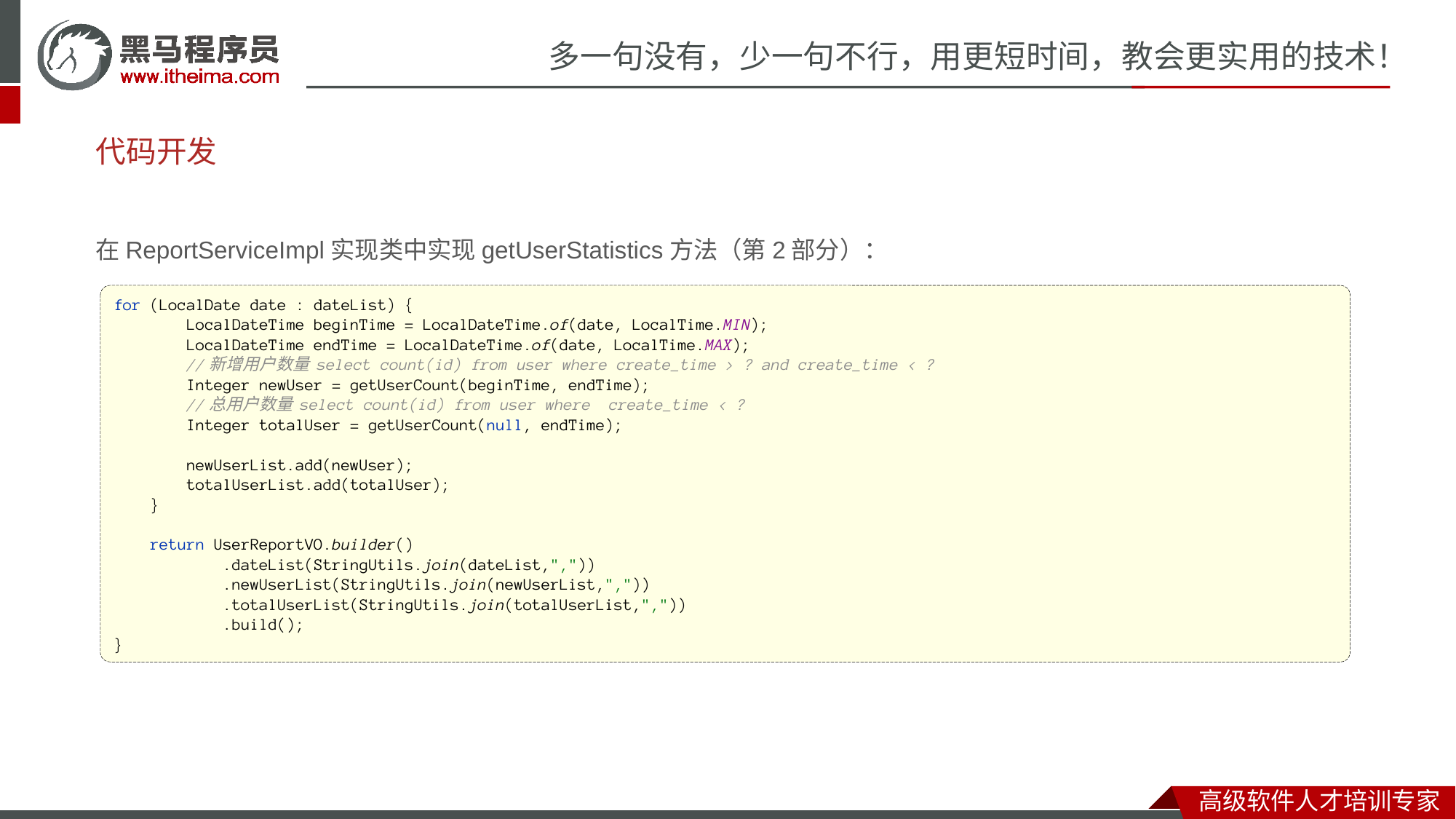

# 代码开发
在ReportServiceImpl实现类中实现getUserStatistics方法（第2部分）：
for (LocalDate date : dateList) {
        LocalDateTime beginTime = LocalDateTime.of(date, LocalTime.MIN);
        LocalDateTime endTime = LocalDateTime.of(date, LocalTime.MAX);
        //新增用户数量 select count(id) from user where create_time > ? and create_time < ?
        Integer newUser = getUserCount(beginTime, endTime);
        //总用户数量 select count(id) from user where  create_time < ?
        Integer totalUser = getUserCount(null, endTime);
        newUserList.add(newUser);
        totalUserList.add(totalUser);
    }
    return UserReportVO.builder()
            .dateList(StringUtils.join(dateList,","))
            .newUserList(StringUtils.join(newUserList,","))
            .totalUserList(StringUtils.join(totalUserList,","))
            .build();
}